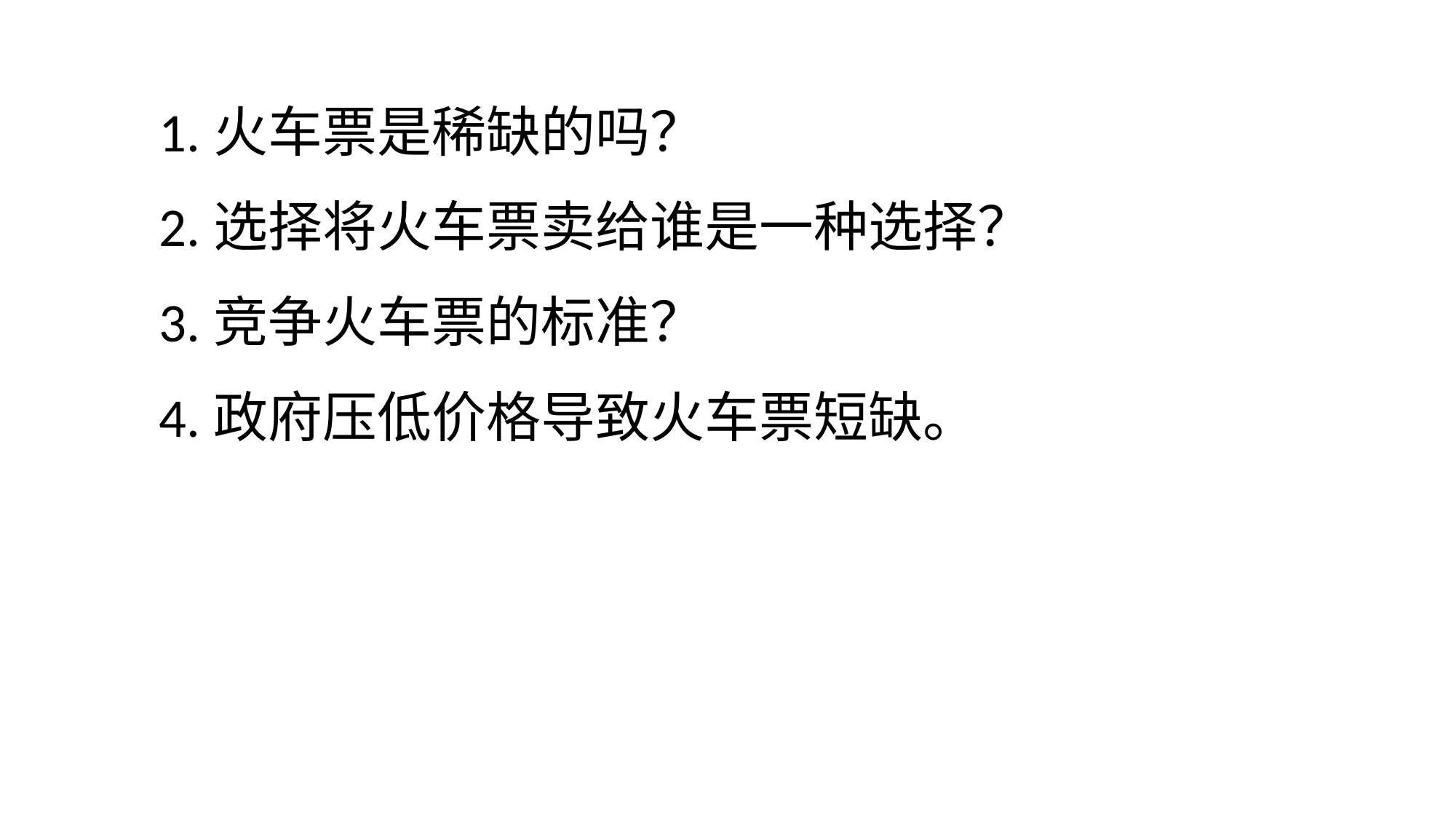

1.火车票是稀缺的吗？
2.选择将火车票卖给谁是一种选择？
3.竞争火车票的标准？
4.政府压低价格导致火车票短缺。